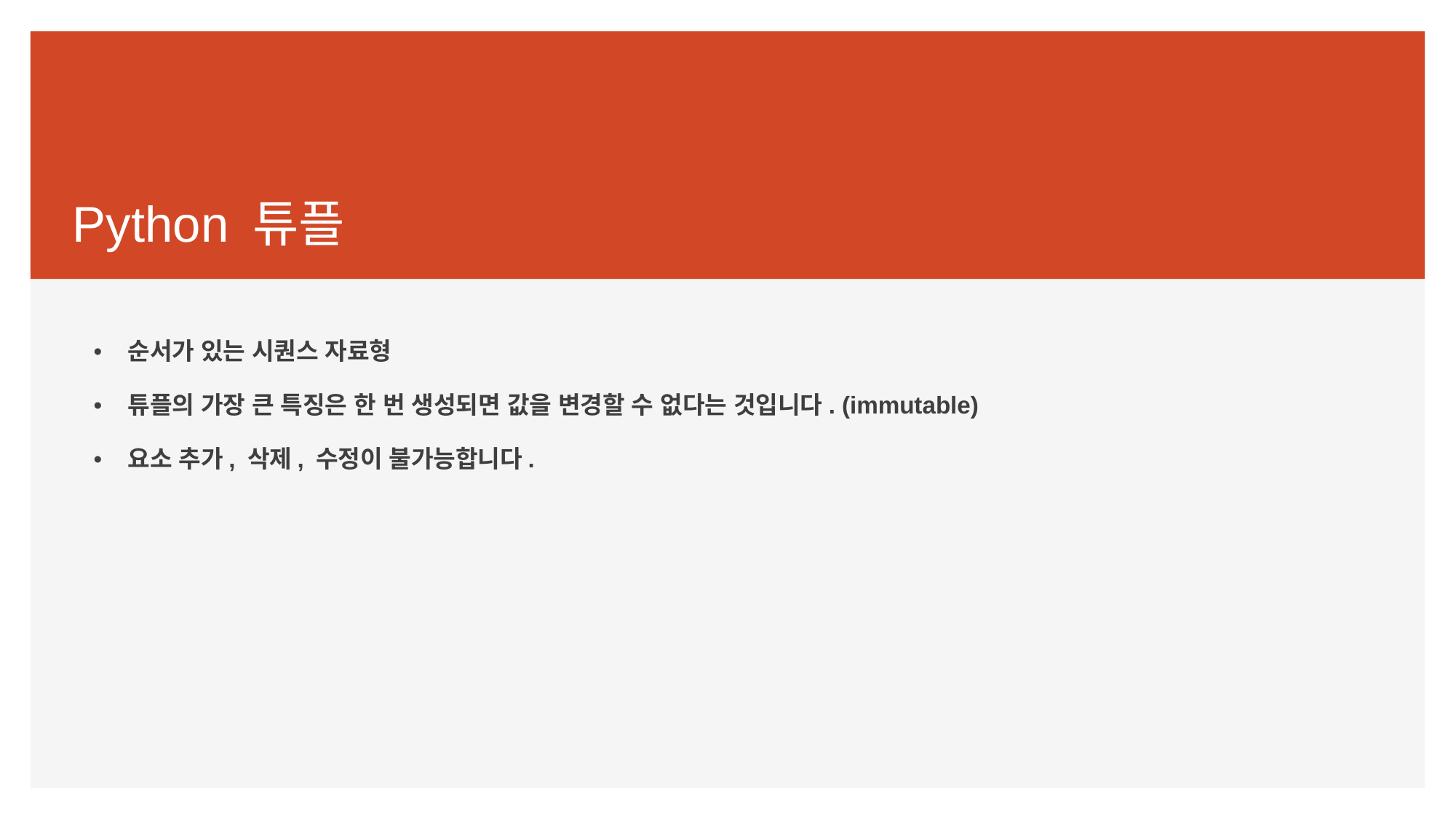

Python 튜플
순서가 있는 시퀀스 자료형
튜플의 가장 큰 특징은 한 번 생성되면 값을 변경할 수 없다는 것입니다. (immutable)
요소 추가, 삭제, 수정이 불가능합니다.